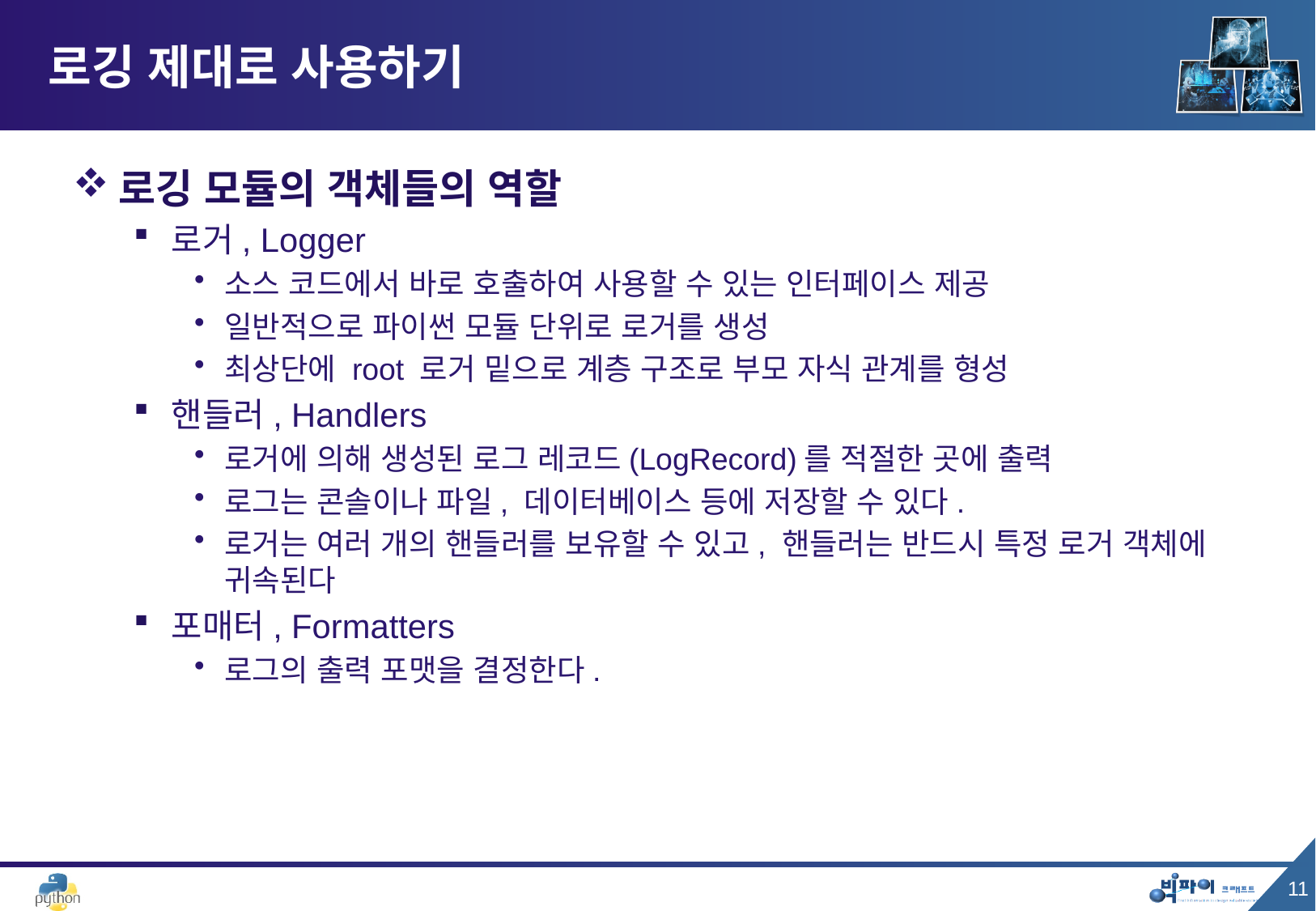

# 로깅 제대로 사용하기
로깅 모듈의 객체들의 역할
로거, Logger
소스 코드에서 바로 호출하여 사용할 수 있는 인터페이스 제공
일반적으로 파이썬 모듈 단위로 로거를 생성
최상단에 root 로거 밑으로 계층 구조로 부모 자식 관계를 형성
핸들러, Handlers
로거에 의해 생성된 로그 레코드(LogRecord)를 적절한 곳에 출력
로그는 콘솔이나 파일, 데이터베이스 등에 저장할 수 있다.
로거는 여러 개의 핸들러를 보유할 수 있고, 핸들러는 반드시 특정 로거 객체에 귀속된다
포매터, Formatters
로그의 출력 포맷을 결정한다.